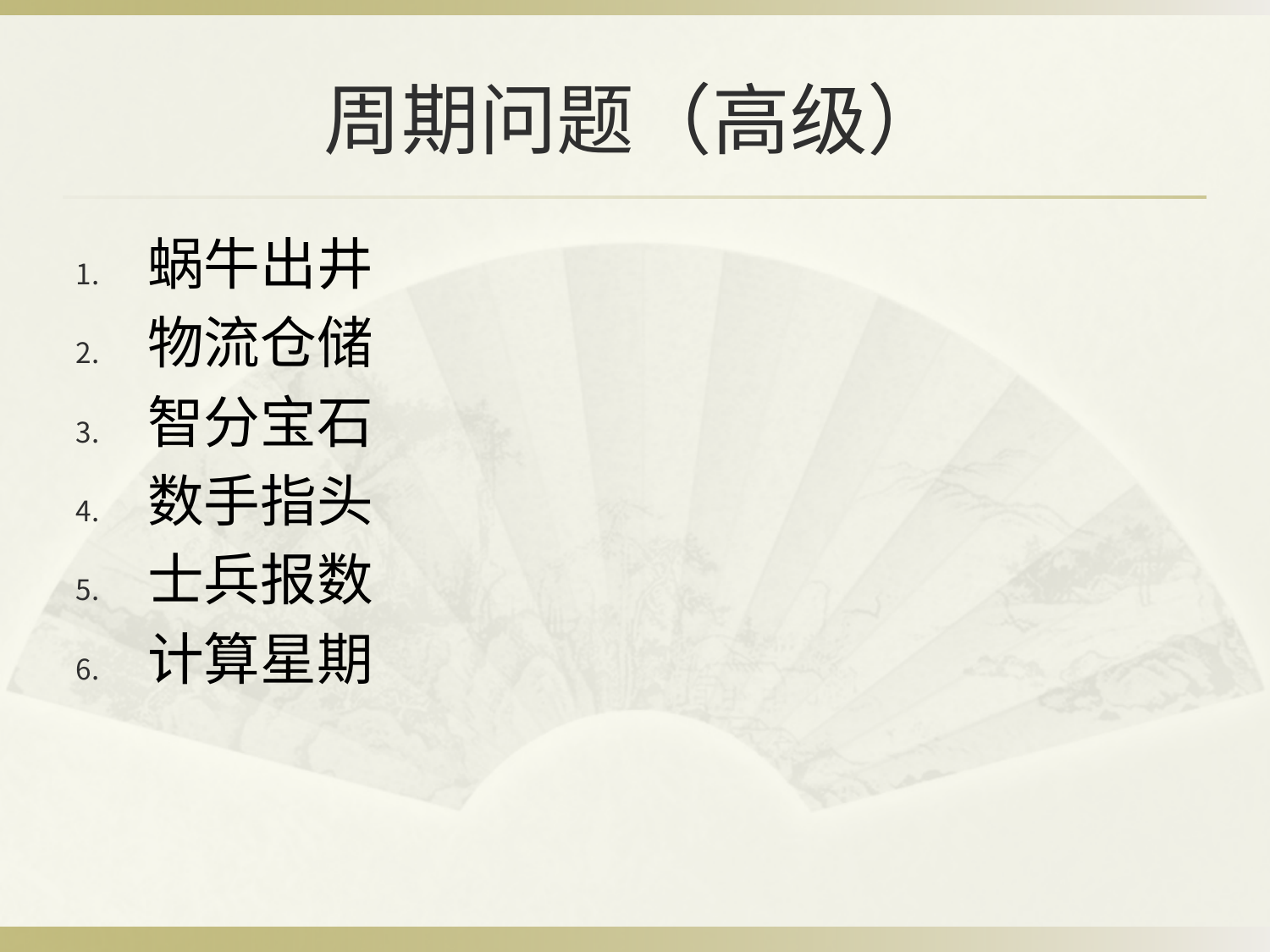

# 周期问题（高级）
蜗牛出井
物流仓储
智分宝石
数手指头
士兵报数
计算星期